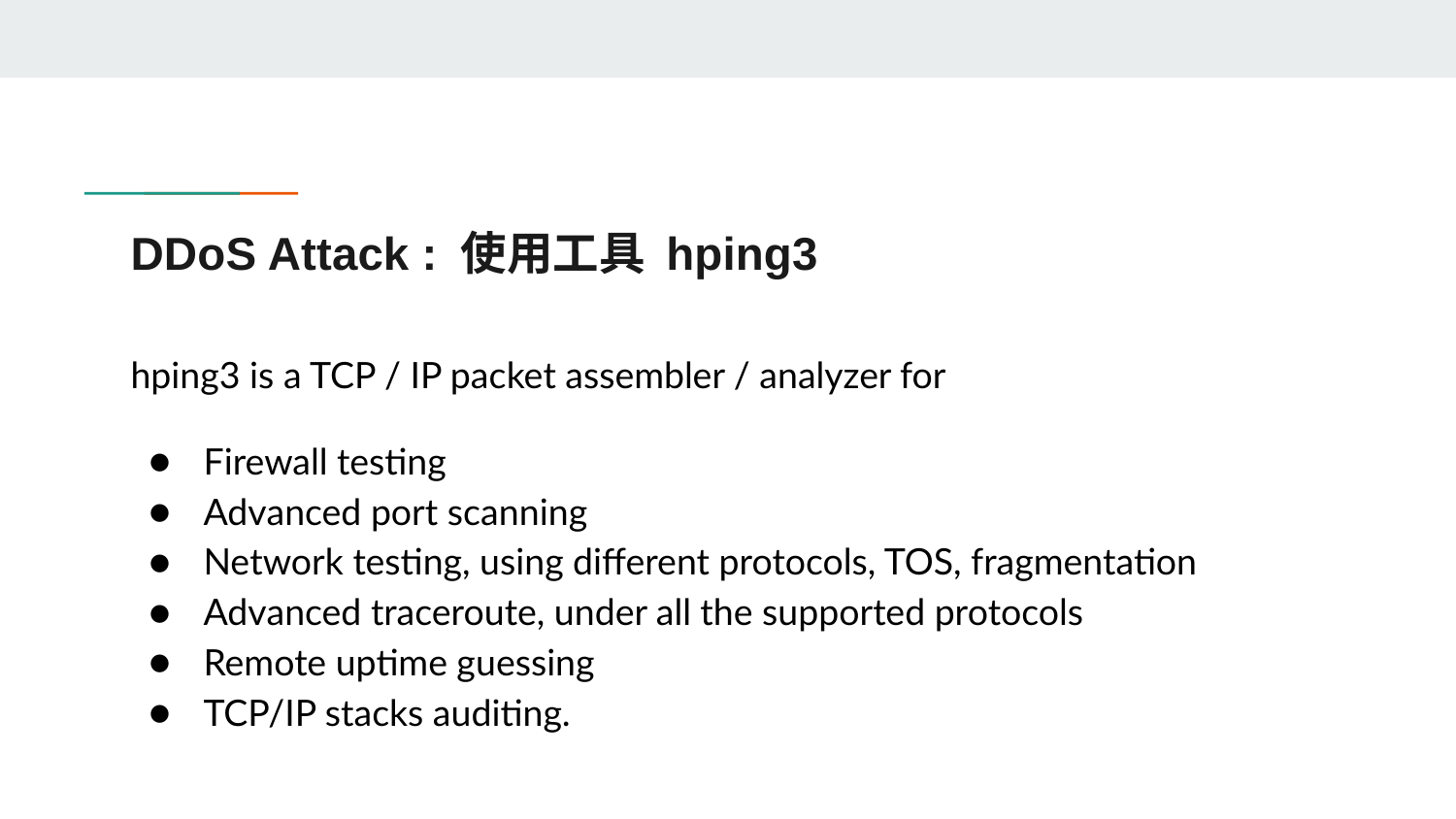

# DDoS Attack : 使用工具 hping3
hping3 is a TCP / IP packet assembler / analyzer for
Firewall testing
Advanced port scanning
Network testing, using different protocols, TOS, fragmentation
Advanced traceroute, under all the supported protocols
Remote uptime guessing
TCP/IP stacks auditing.